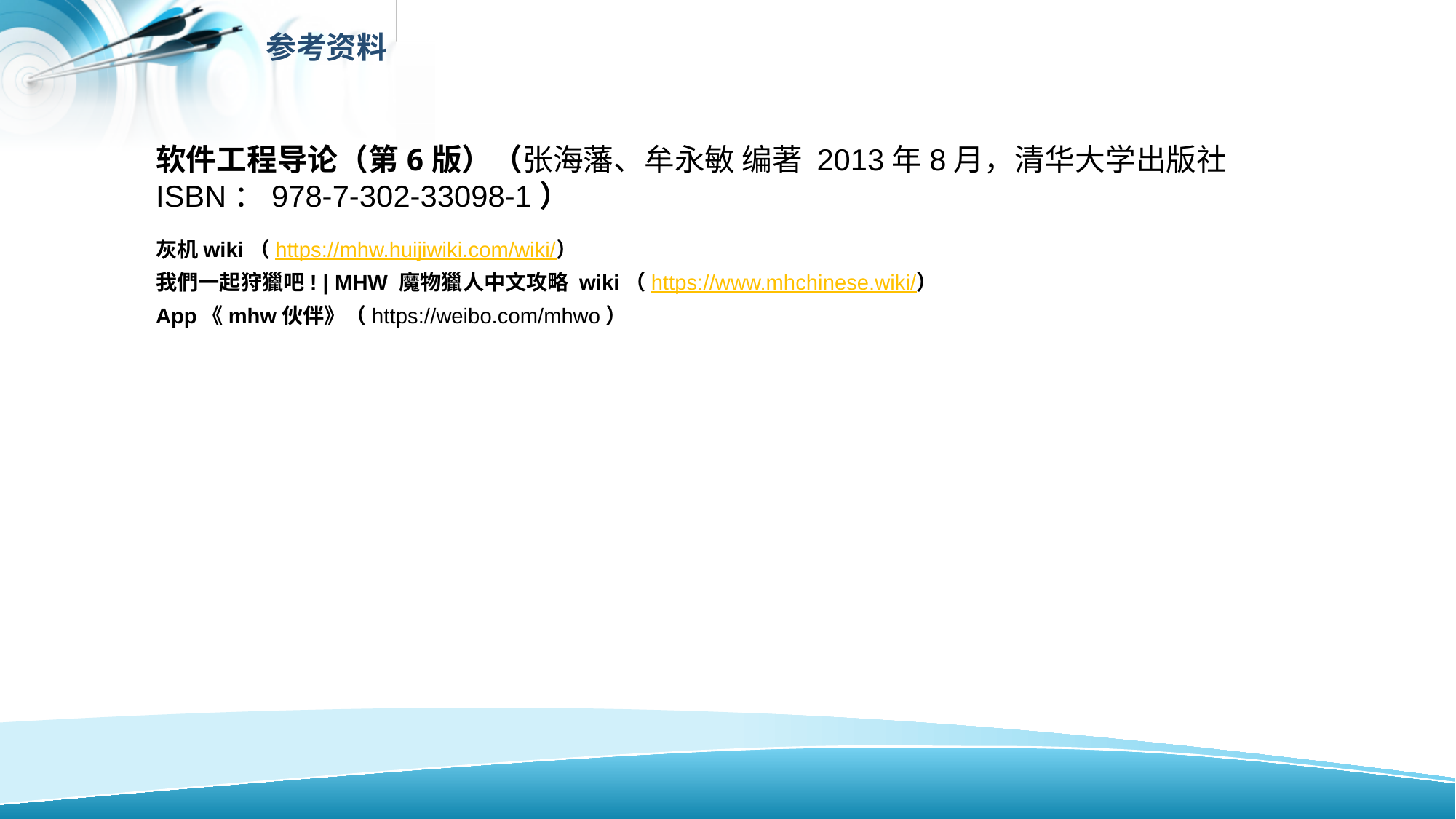

延迟符
参考资料
软件工程导论（第6版）（张海藩、牟永敏 编著 2013年8月，清华大学出版社 ISBN：978-7-302-33098-1）
灰机wiki（https://mhw.huijiwiki.com/wiki/）
我們一起狩獵吧! | MHW 魔物獵人中文攻略 wiki（https://www.mhchinese.wiki/）
App《mhw伙伴》（https://weibo.com/mhwo）